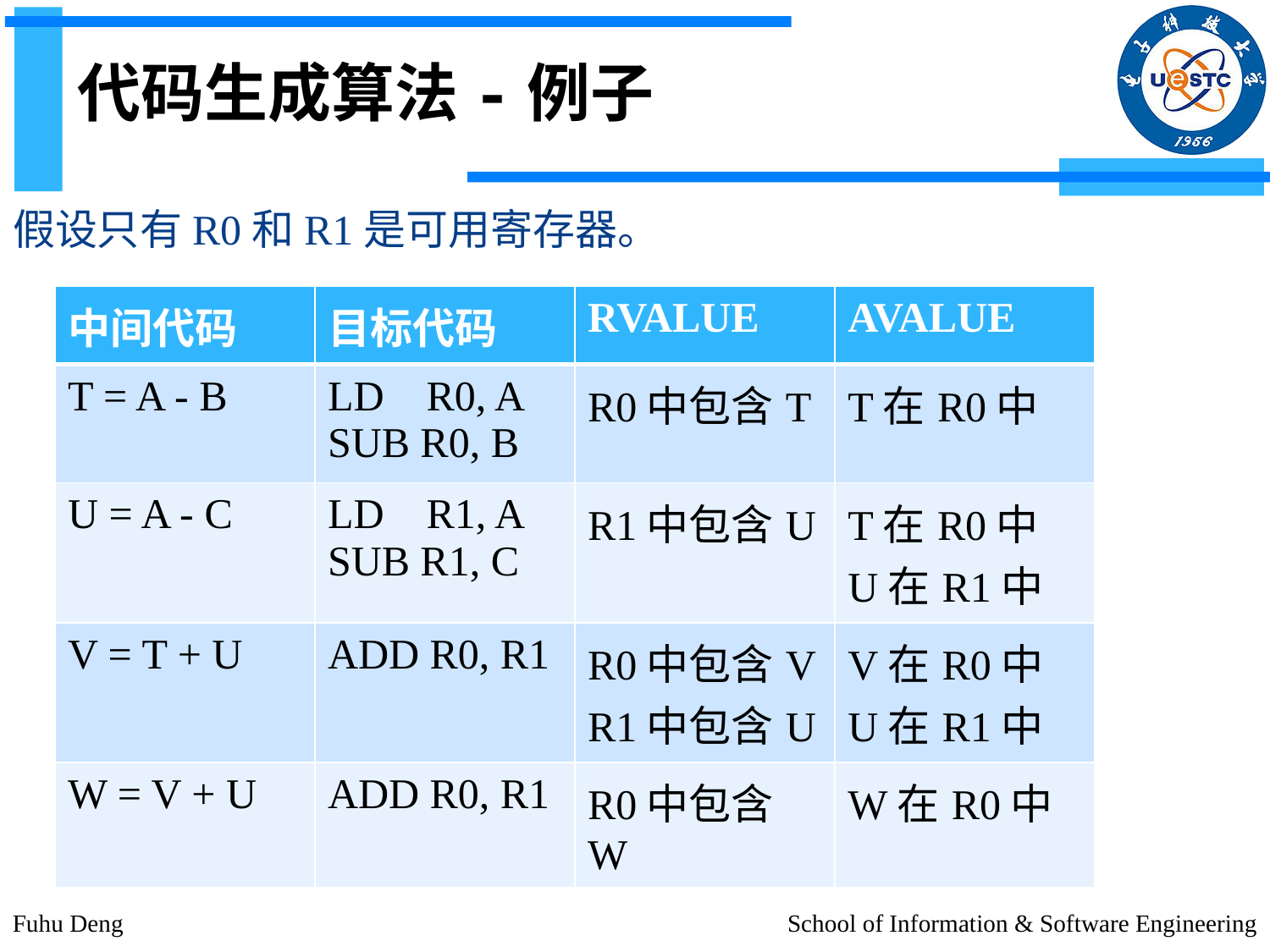

# 代码生成算法-例子
假设只有R0和R1是可用寄存器。
| 中间代码 | 目标代码 | RVALUE | AVALUE |
| --- | --- | --- | --- |
| T = A - B | LD R0, A SUB R0, B | R0中包含T | T在R0中 |
| U = A - C | LD R1, A SUB R1, C | R1中包含U | T在R0中 U在R1中 |
| V = T + U | ADD R0, R1 | R0中包含V R1中包含U | V在R0中 U在R1中 |
| W = V + U | ADD R0, R1 | R0中包含W | W在R0中 |
Fuhu Deng
81
School of Information & Software Engineering